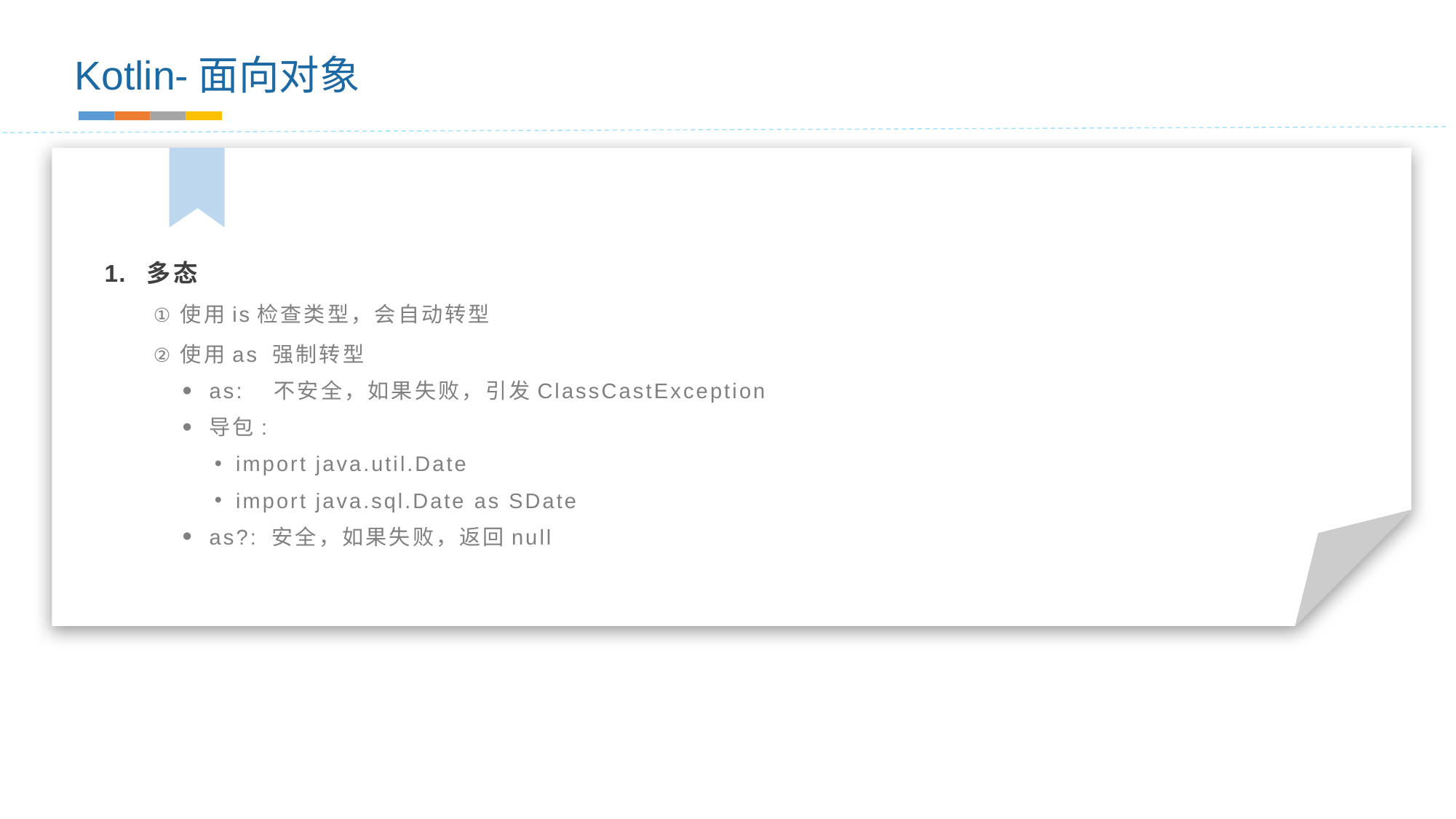

Kotlin-面向对象

多态
使用is检查类型，会自动转型
使用as 强制转型
as:   不安全，如果失败，引发ClassCastException
导包:
import java.util.Date
import java.sql.Date as SDate
as?: 安全，如果失败，返回null